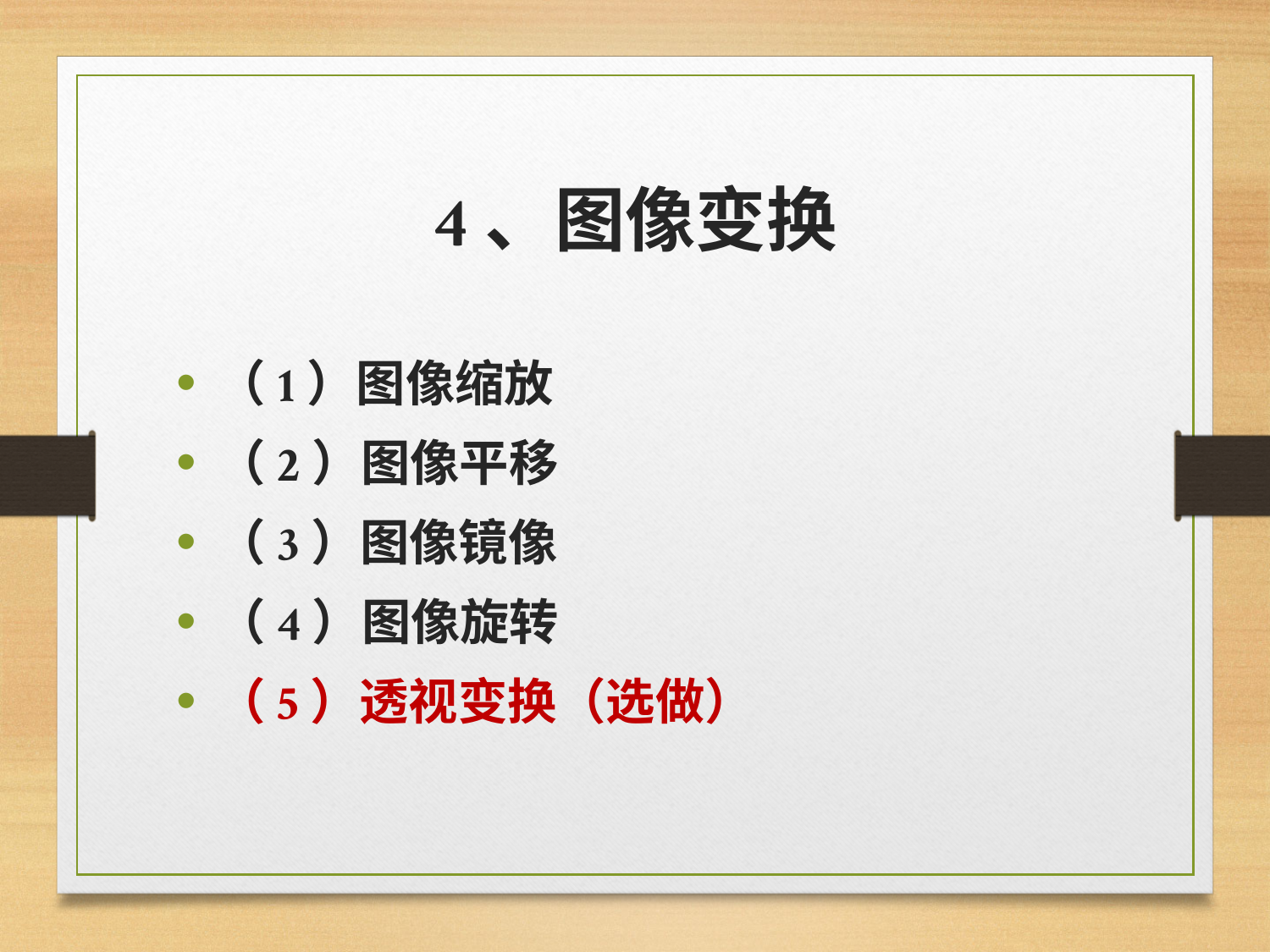

# 4、图像变换
（1）图像缩放
（2）图像平移
（3）图像镜像
（4）图像旋转
（5）透视变换（选做）